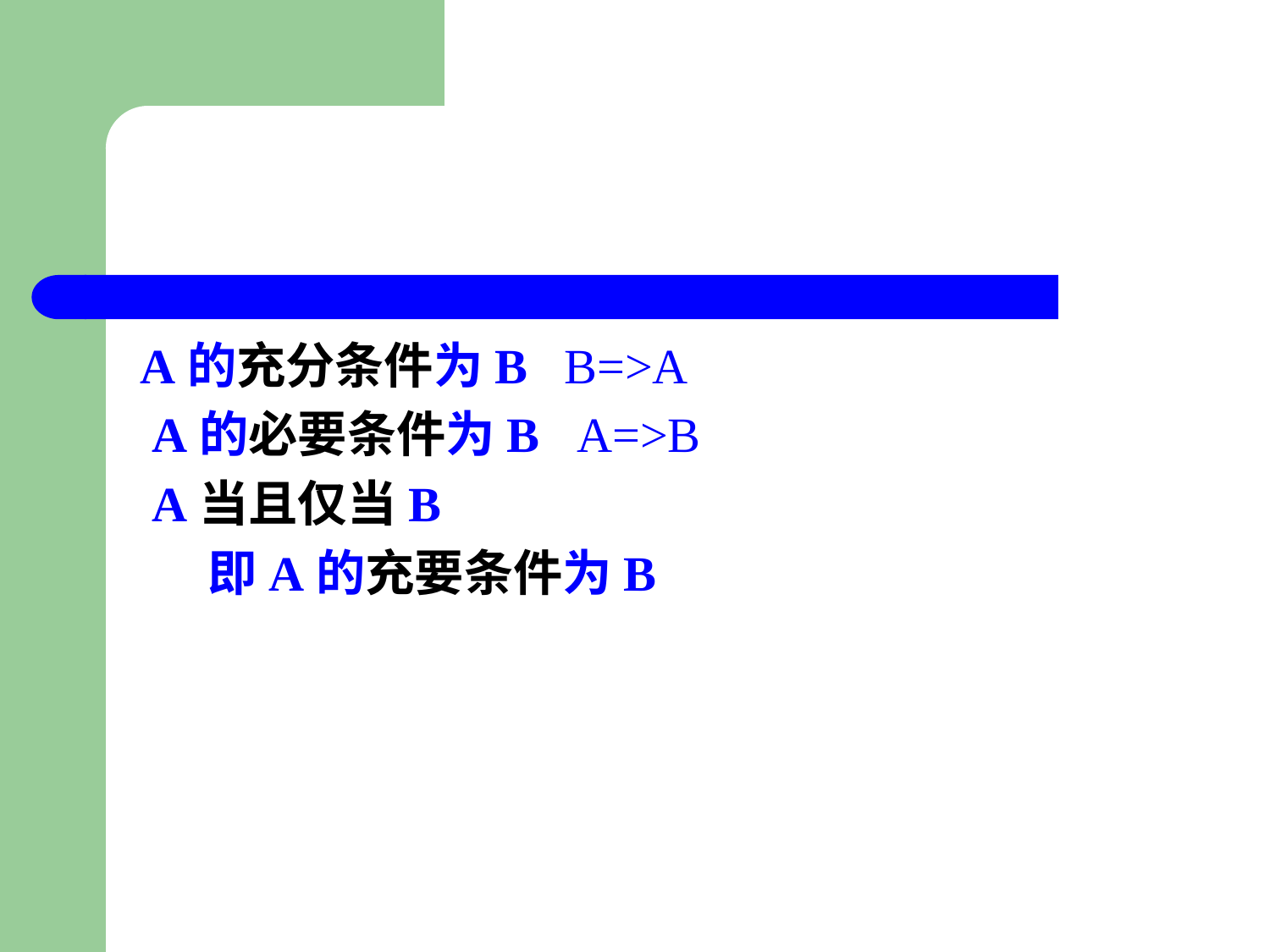

#
A的充分条件为B   B=>A
 A的必要条件为B   A=>B
 A当且仅当B
     即A的充要条件为B